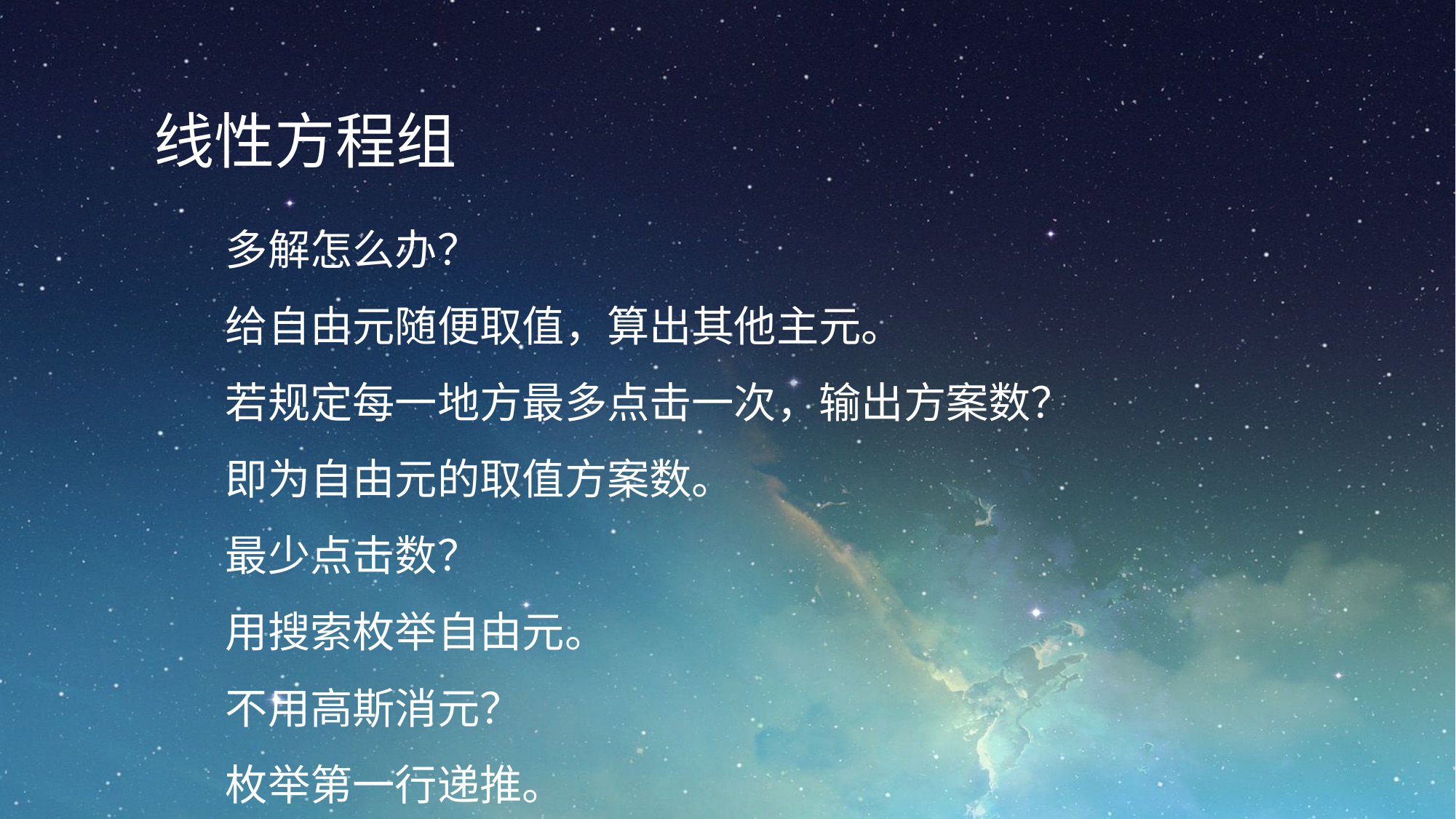

线性方程组
多解怎么办？
给自由元随便取值，算出其他主元。
若规定每一地方最多点击一次，输出方案数？
即为自由元的取值方案数。
最少点击数？
用搜索枚举自由元。
不用高斯消元？
枚举第一行递推。